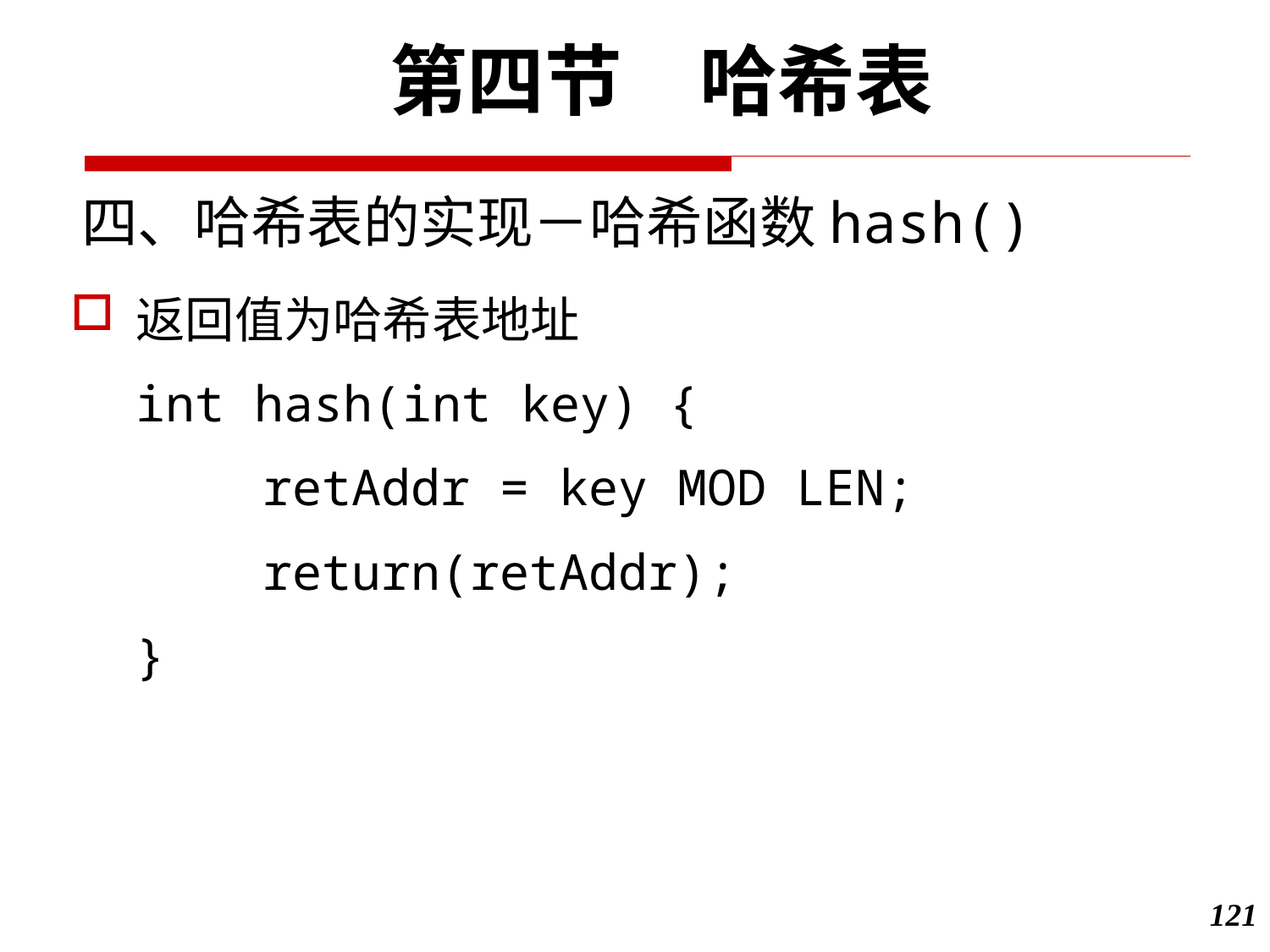

第四节　哈希表
四、哈希表的实现－哈希函数hash()
返回值为哈希表地址
	int hash(int key) {
		retAddr = key MOD LEN;
		return(retAddr);
	}
121